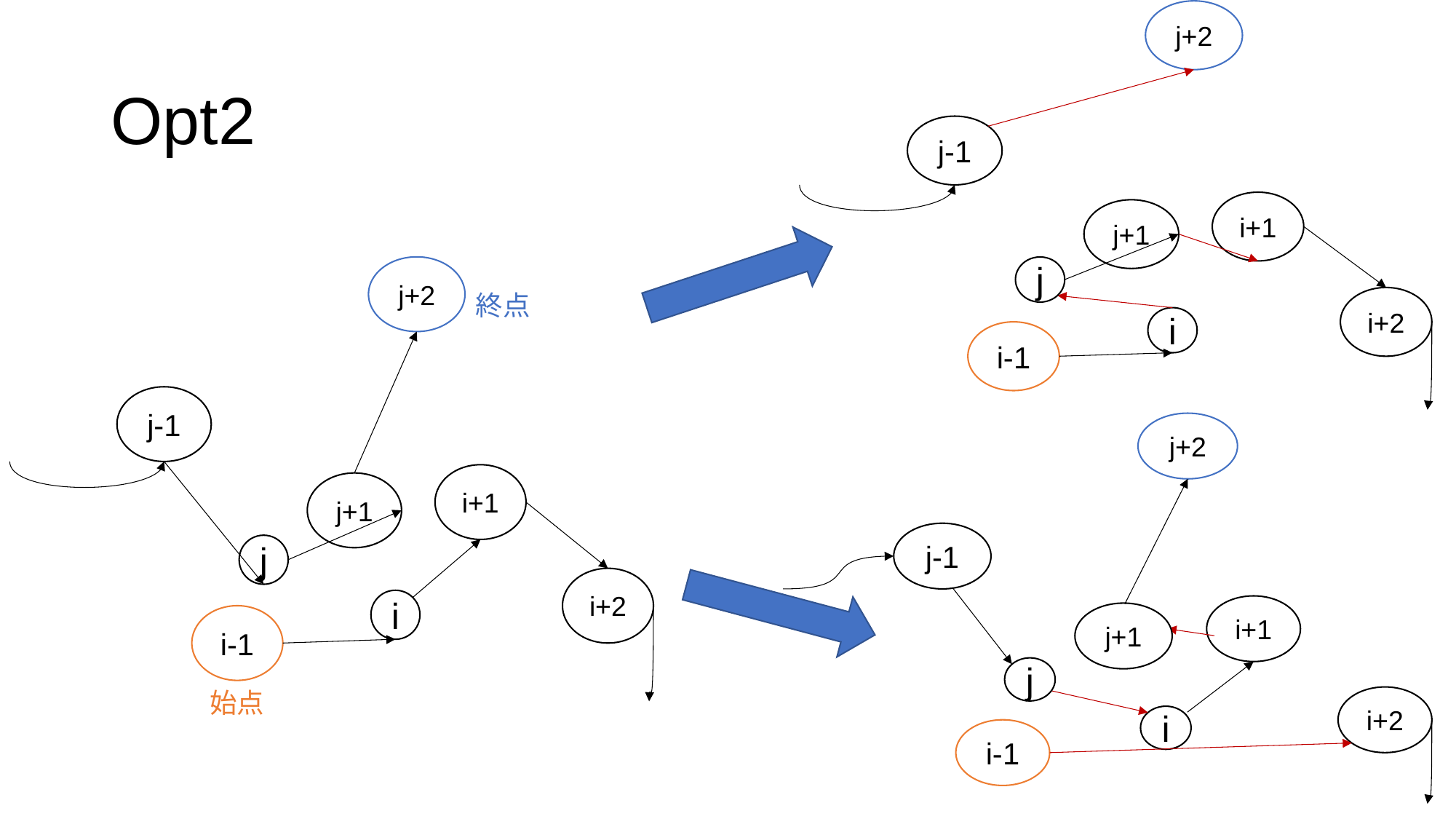

j+2
j-1
i+1
j+1
j
i+2
i
i-1
# Opt2

j+2
終点
j-1
j+2
j-1
i+1
j+1
j
i+2
i
i-1
i+1
j+1
j
i+2

i
i-1
始点